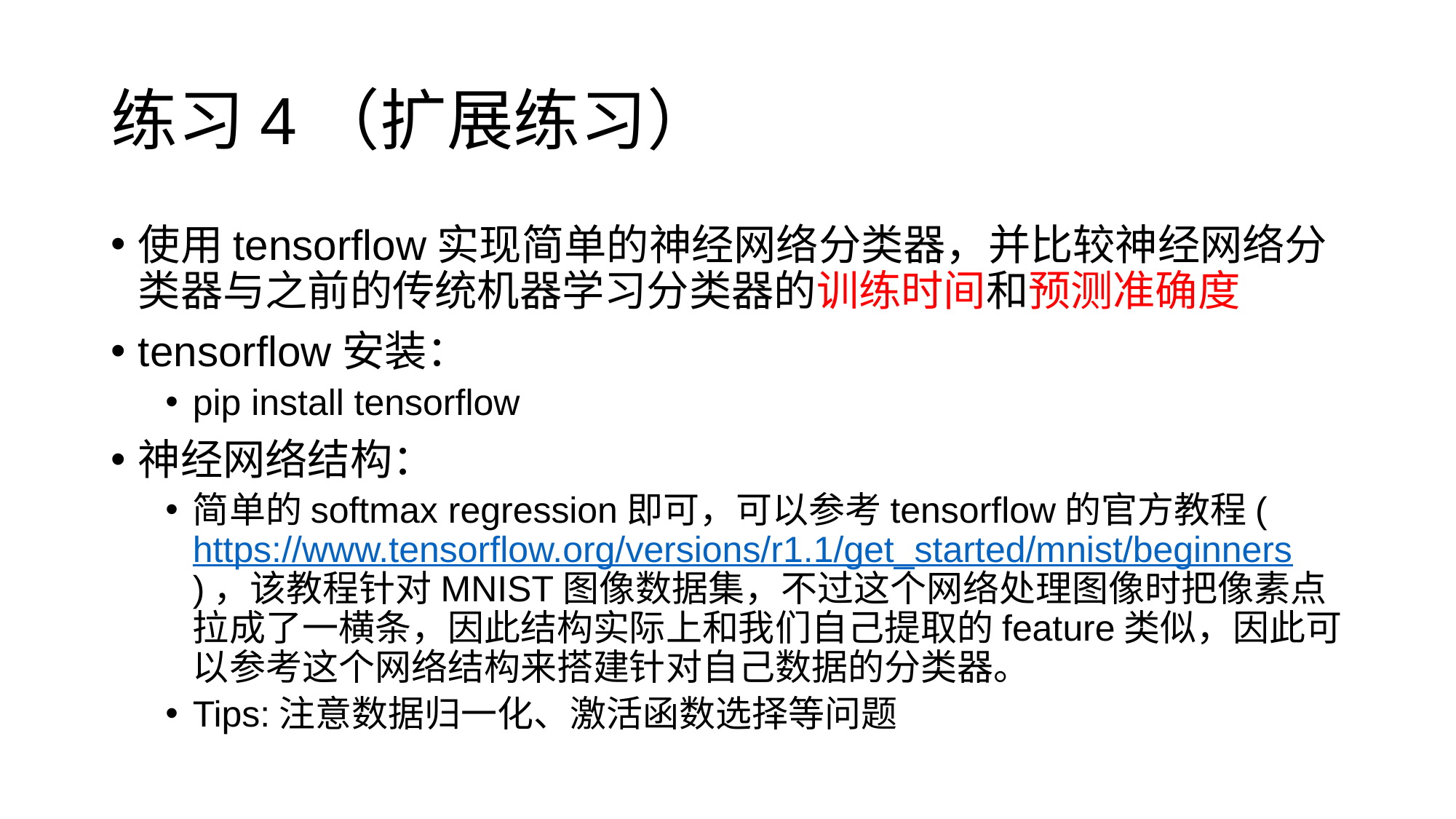

# 练习4（扩展练习）
使用tensorflow实现简单的神经网络分类器，并比较神经网络分类器与之前的传统机器学习分类器的训练时间和预测准确度
tensorflow安装：
pip install tensorflow
神经网络结构：
简单的softmax regression即可，可以参考tensorflow的官方教程(https://www.tensorflow.org/versions/r1.1/get_started/mnist/beginners)，该教程针对MNIST图像数据集，不过这个网络处理图像时把像素点拉成了一横条，因此结构实际上和我们自己提取的feature类似，因此可以参考这个网络结构来搭建针对自己数据的分类器。
Tips:注意数据归一化、激活函数选择等问题